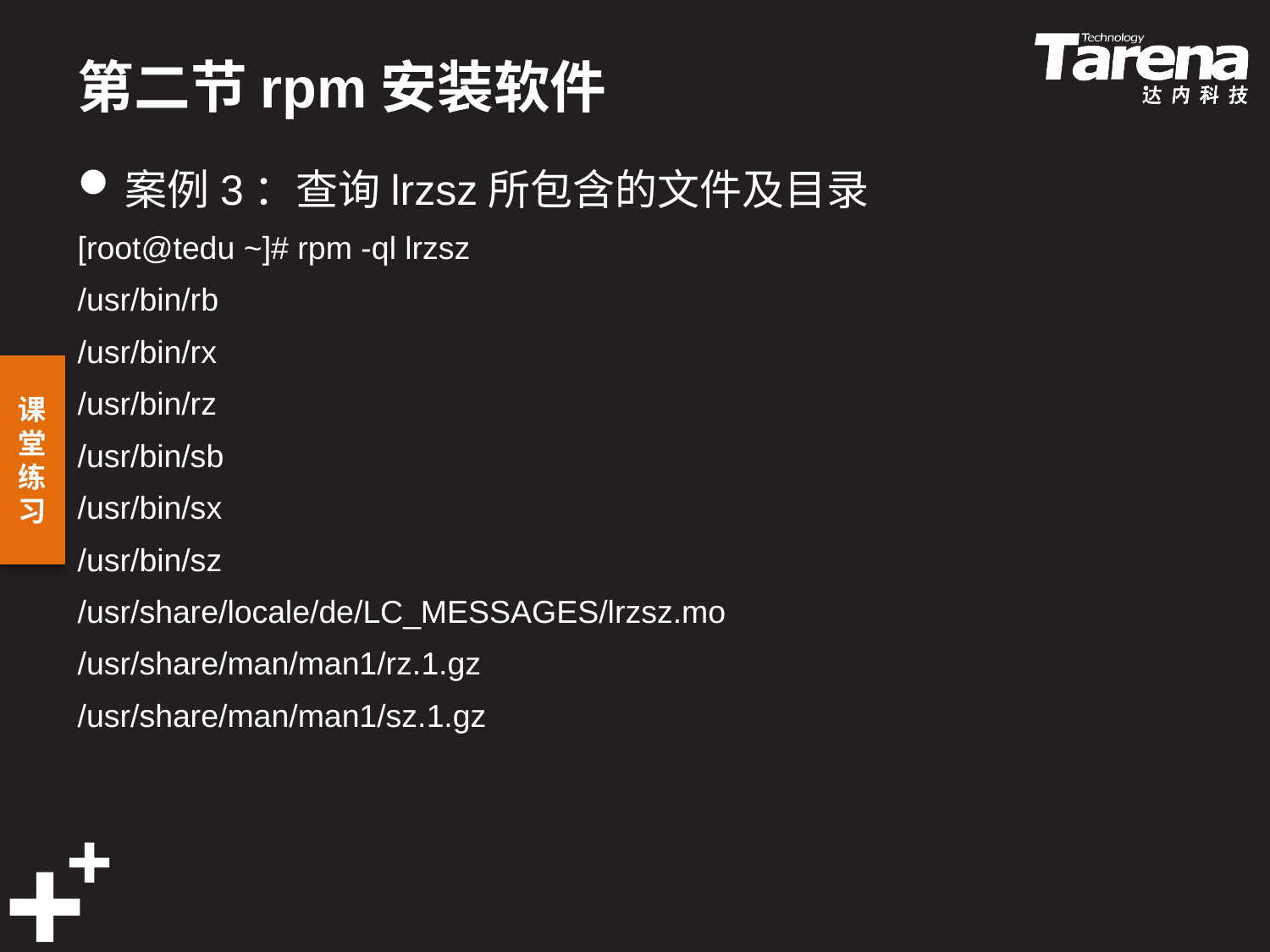

# 第二节rpm安装软件
案例3：查询lrzsz所包含的文件及目录
[root@tedu ~]# rpm -ql lrzsz
/usr/bin/rb
/usr/bin/rx
/usr/bin/rz
/usr/bin/sb
/usr/bin/sx
/usr/bin/sz
/usr/share/locale/de/LC_MESSAGES/lrzsz.mo
/usr/share/man/man1/rz.1.gz
/usr/share/man/man1/sz.1.gz